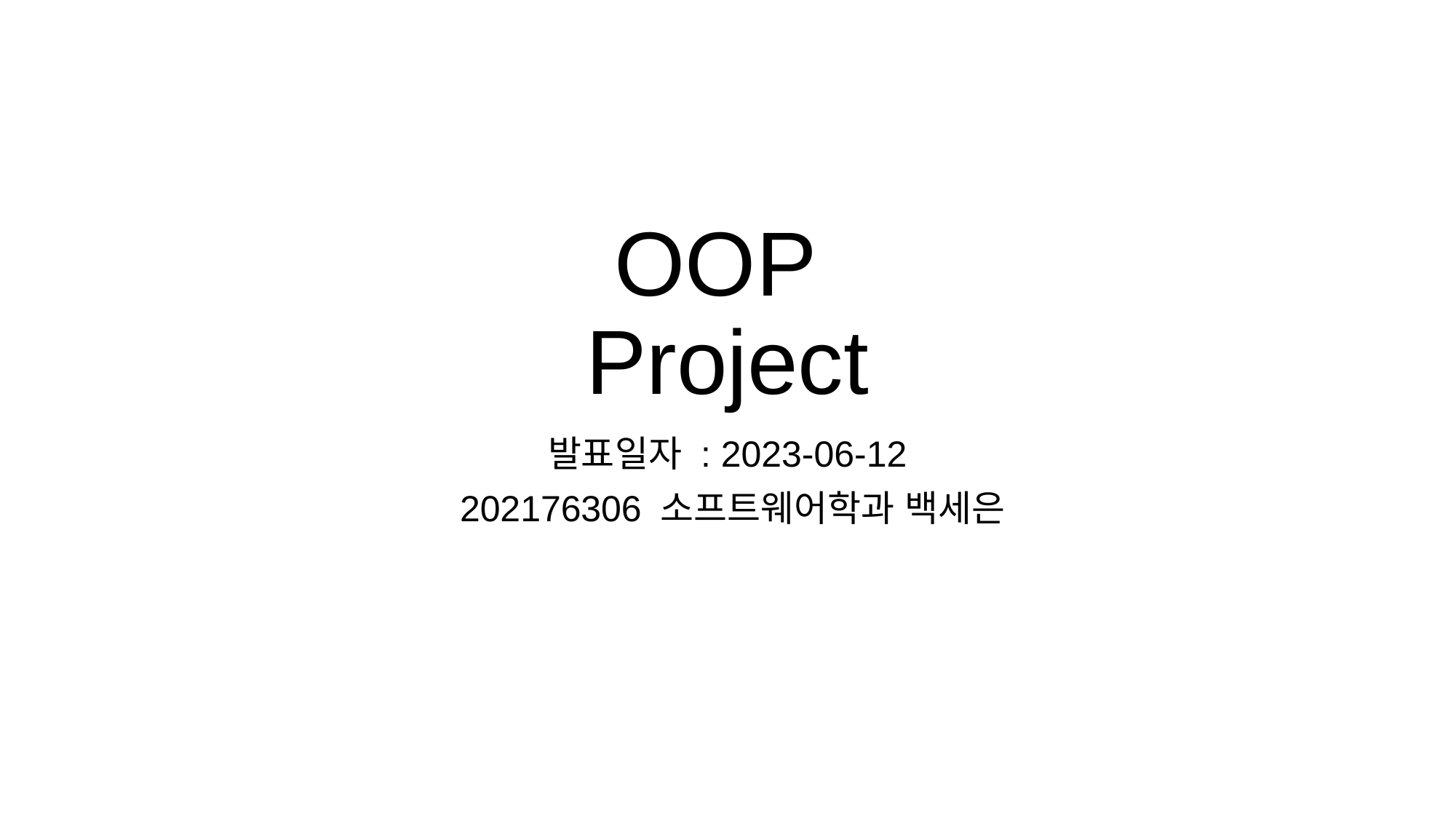

# OOP Project
발표일자 : 2023-06-12
 202176306 소프트웨어학과 백세은